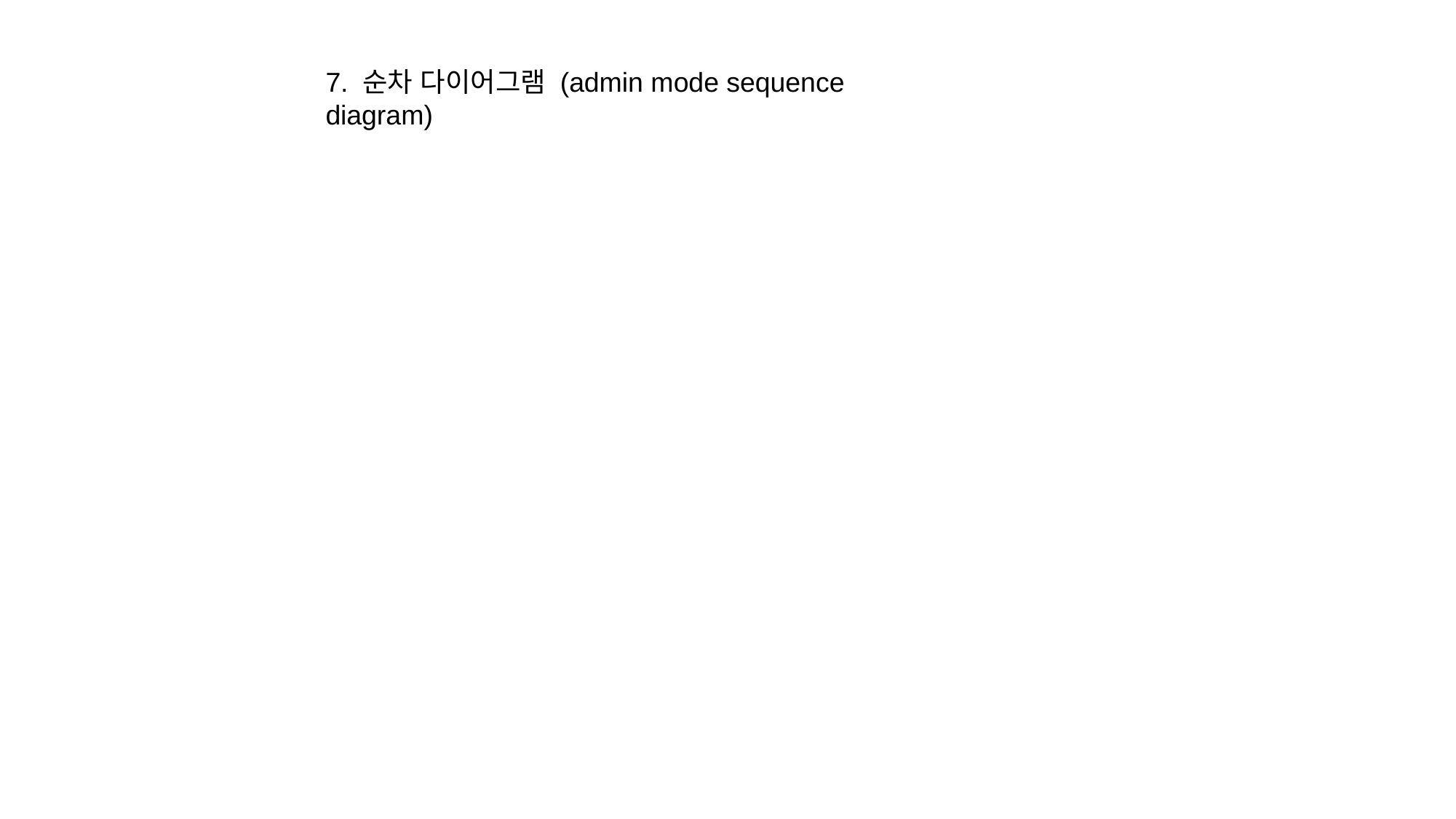

7. 순차 다이어그램 (admin mode sequence diagram)